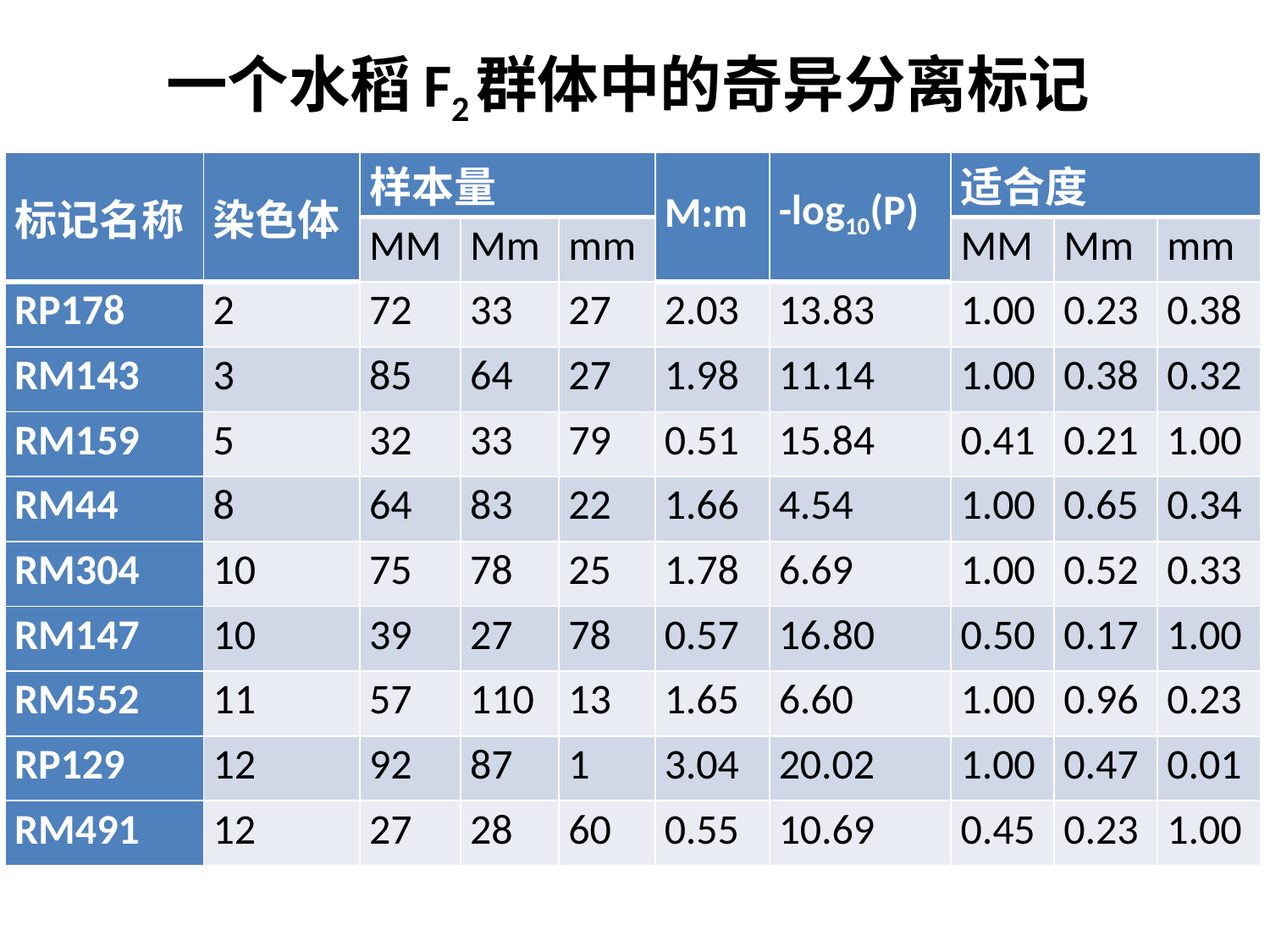

# 一个水稻F2群体中的奇异分离标记
| 标记名称 | 染色体 | 样本量 |  |  | M:m | -log10(P) | 适合度 |  |  |
| --- | --- | --- | --- | --- | --- | --- | --- | --- | --- |
|  |  | MM | Mm | mm |  |  | MM | Mm | mm |
| RP178 | 2 | 72 | 33 | 27 | 2.03 | 13.83 | 1.00 | 0.23 | 0.38 |
| RM143 | 3 | 85 | 64 | 27 | 1.98 | 11.14 | 1.00 | 0.38 | 0.32 |
| RM159 | 5 | 32 | 33 | 79 | 0.51 | 15.84 | 0.41 | 0.21 | 1.00 |
| RM44 | 8 | 64 | 83 | 22 | 1.66 | 4.54 | 1.00 | 0.65 | 0.34 |
| RM304 | 10 | 75 | 78 | 25 | 1.78 | 6.69 | 1.00 | 0.52 | 0.33 |
| RM147 | 10 | 39 | 27 | 78 | 0.57 | 16.80 | 0.50 | 0.17 | 1.00 |
| RM552 | 11 | 57 | 110 | 13 | 1.65 | 6.60 | 1.00 | 0.96 | 0.23 |
| RP129 | 12 | 92 | 87 | 1 | 3.04 | 20.02 | 1.00 | 0.47 | 0.01 |
| RM491 | 12 | 27 | 28 | 60 | 0.55 | 10.69 | 0.45 | 0.23 | 1.00 |